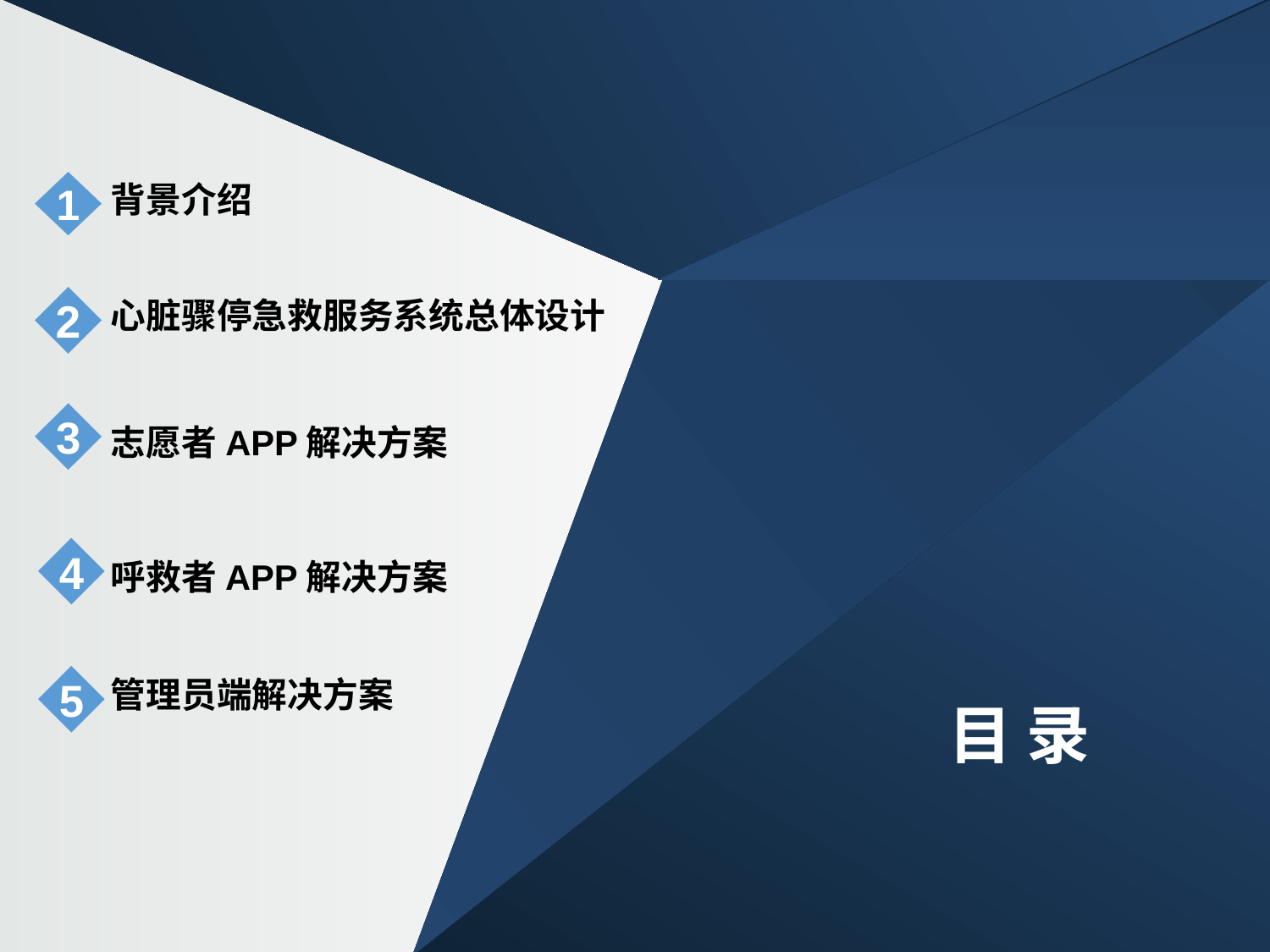

背景介绍
1

2
心脏骤停急救服务系统总体设计
3
志愿者APP解决方案
4
呼救者APP解决方案
5
管理员端解决方案

目 录